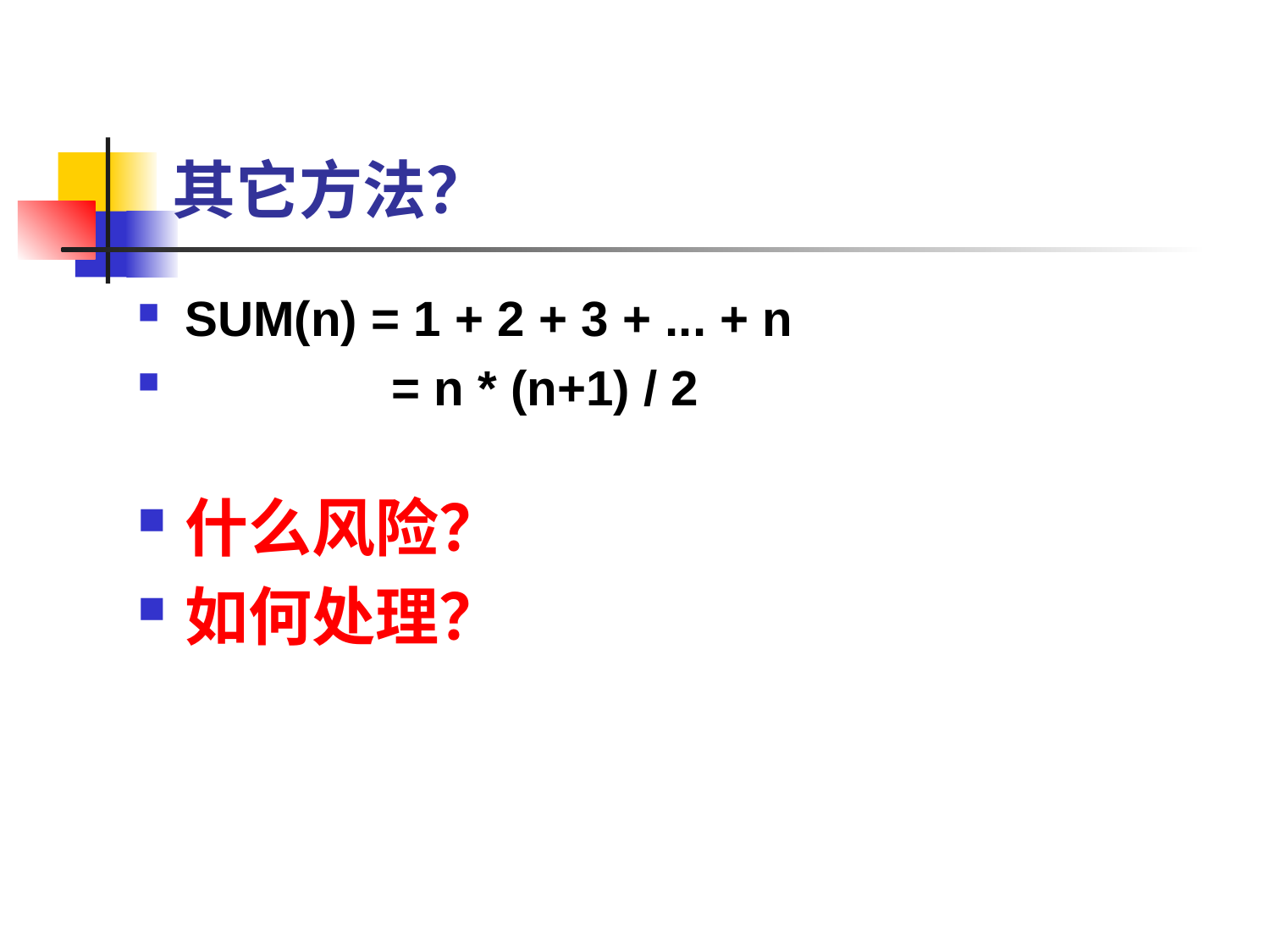

# 其它方法？
SUM(n) = 1 + 2 + 3 + ... + n
               = n * (n+1) / 2

什么风险？
如何处理？

6